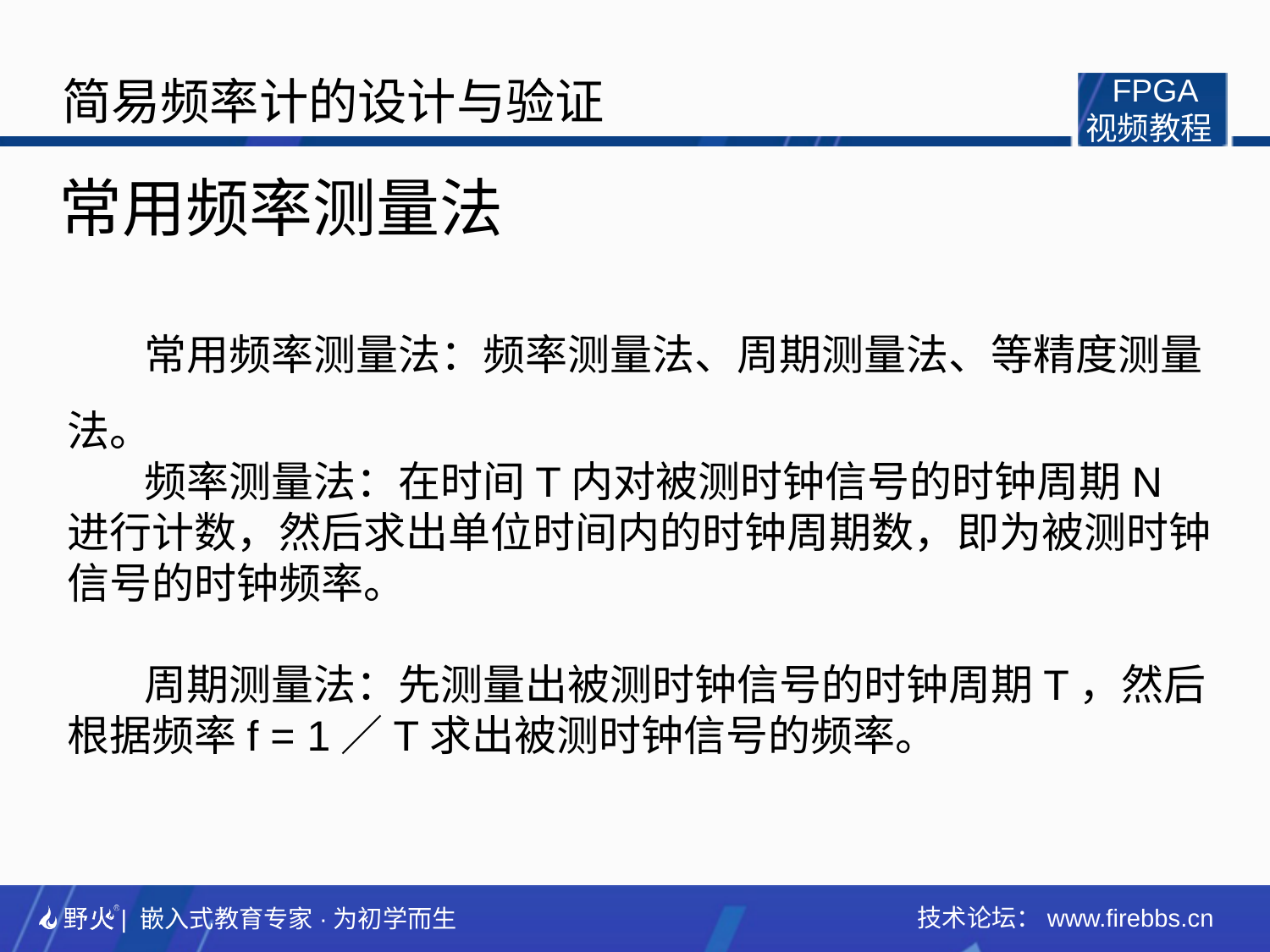

简易频率计的设计与验证
   FPGA
视频教程
常用频率测量法
       常用频率测量法：频率测量法、周期测量法、等精度测量法。
       频率测量法：在时间T内对被测时钟信号的时钟周期N进行计数，然后求出单位时间内的时钟周期数，即为被测时钟信号的时钟频率。

       周期测量法：先测量出被测时钟信号的时钟周期T，然后根据频率f = 1／T求出被测时钟信号的频率。